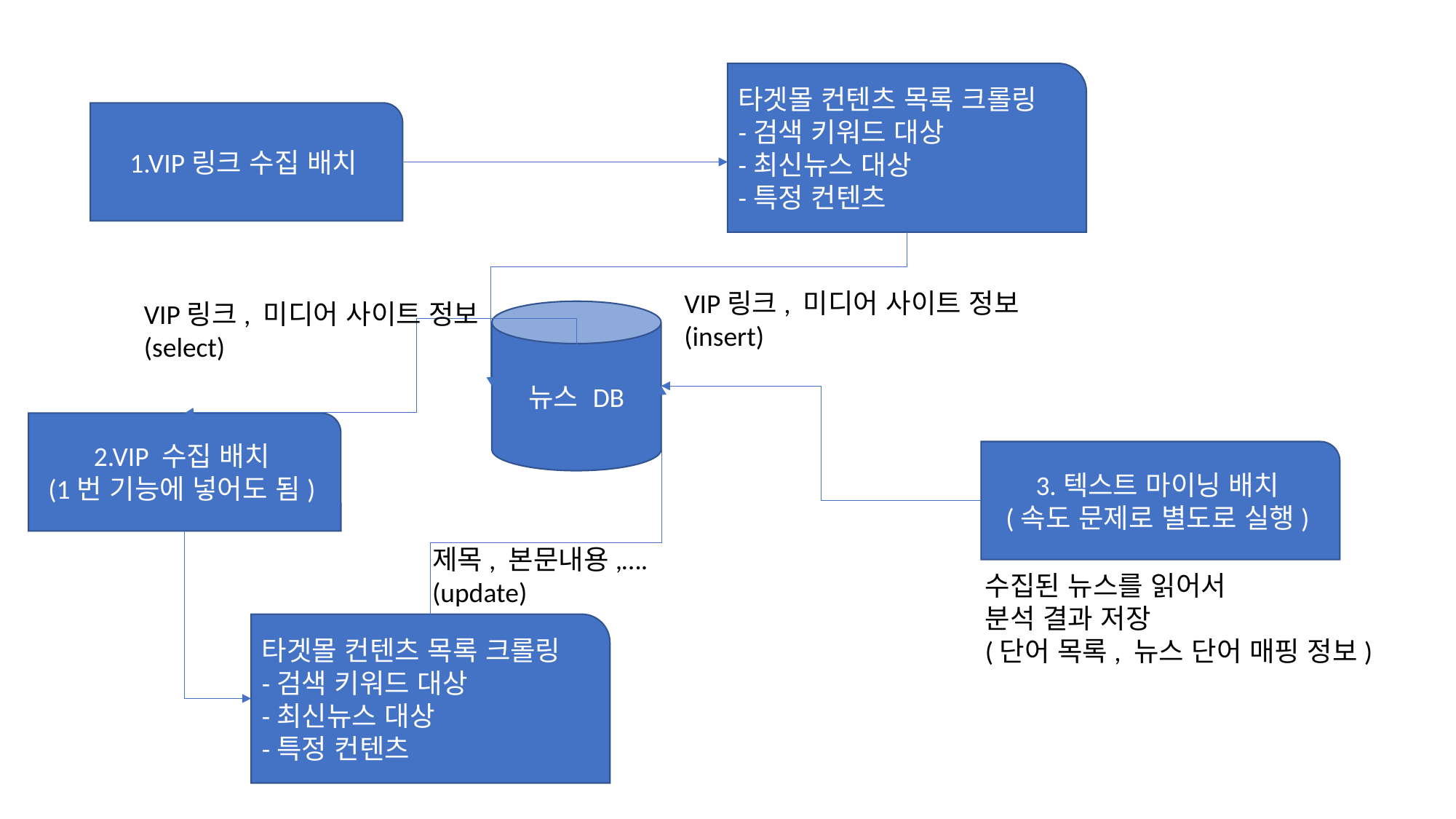

타겟몰 컨텐츠 목록 크롤링
-검색 키워드 대상
-최신뉴스 대상
-특정 컨텐츠
1.VIP링크 수집 배치
VIP링크, 미디어 사이트 정보
(insert)
VIP링크, 미디어 사이트 정보
(select)
뉴스 DB
2.VIP 수집 배치
(1번 기능에 넣어도 됨)
3.텍스트 마이닝 배치
(속도 문제로 별도로 실행)
제목, 본문내용,….
(update)
수집된 뉴스를 읽어서
분석 결과 저장
(단어 목록, 뉴스 단어 매핑 정보)
타겟몰 컨텐츠 목록 크롤링
-검색 키워드 대상
-최신뉴스 대상
-특정 컨텐츠